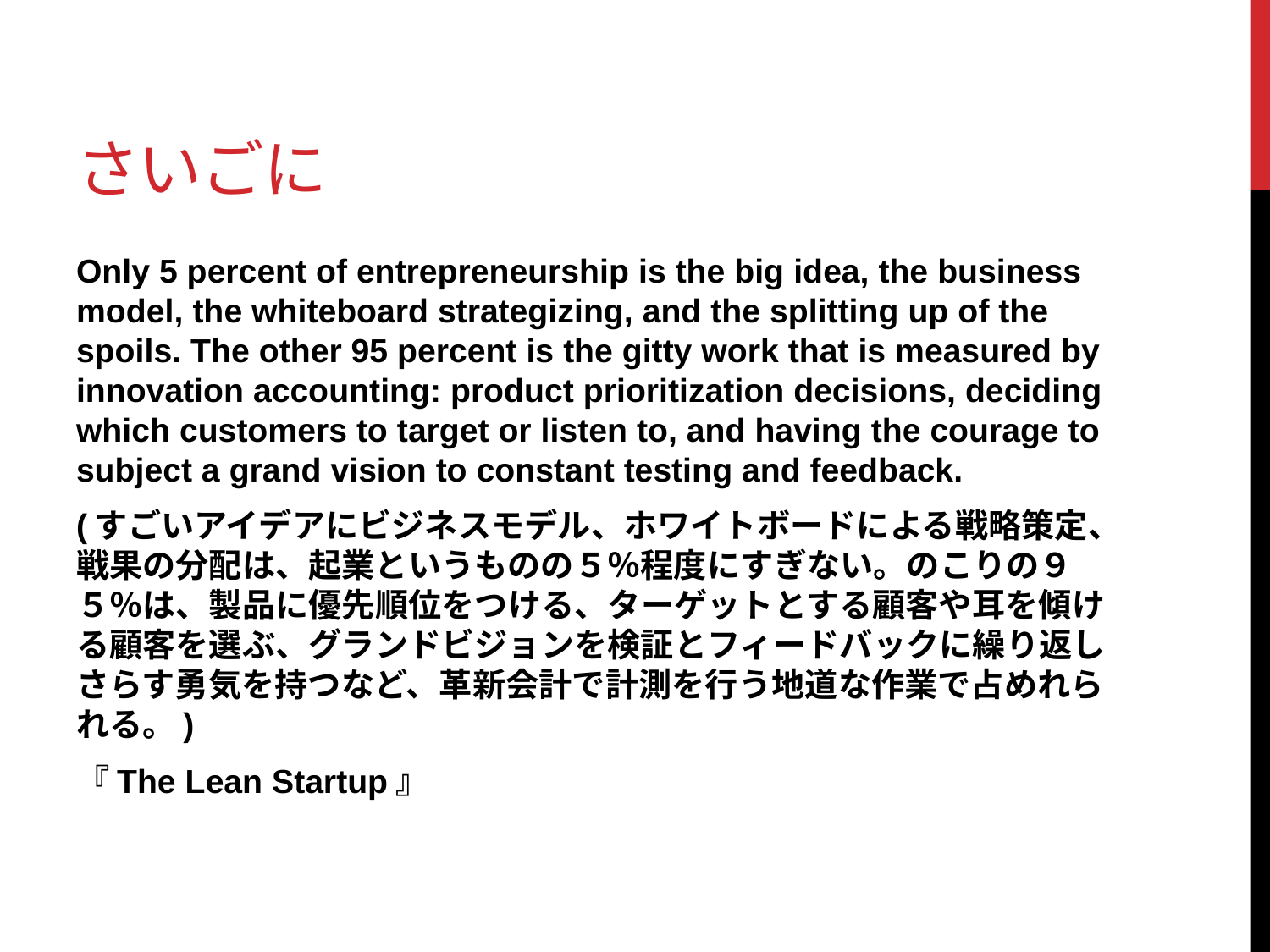

# さいごに
Only 5 percent of entrepreneurship is the big idea, the business model, the whiteboard strategizing, and the splitting up of the spoils. The other 95 percent is the gitty work that is measured by innovation accounting: product prioritization decisions, deciding which customers to target or listen to, and having the courage to subject a grand vision to constant testing and feedback.
(すごいアイデアにビジネスモデル、ホワイトボードによる戦略策定、戦果の分配は、起業というものの５％程度にすぎない。のこりの９５％は、製品に優先順位をつける、ターゲットとする顧客や耳を傾ける顧客を選ぶ、グランドビジョンを検証とフィードバックに繰り返しさらす勇気を持つなど、革新会計で計測を行う地道な作業で占めれられる。)
『The Lean Startup』